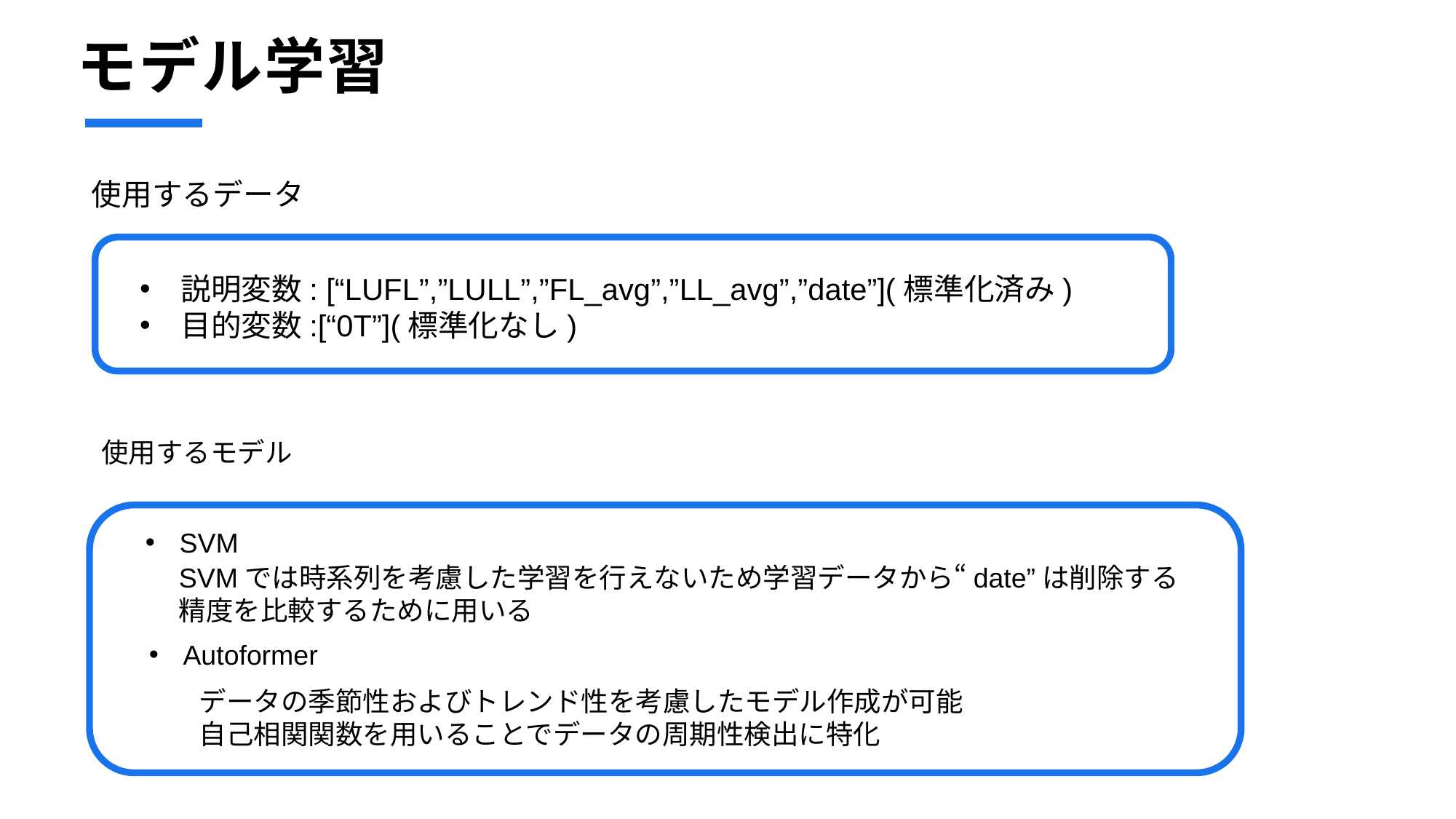

# モデル学習
使用するデータ

説明変数: [“LUFL”,”LULL”,”FL_avg”,”LL_avg”,”date”](標準化済み)
目的変数:[“0T”](標準化なし)
使用するモデル

SVM
SVMでは時系列を考慮した学習を行えないため学習データから“date”は削除する
精度を比較するために用いる
Autoformer
データの季節性およびトレンド性を考慮したモデル作成が可能
自己相関関数を用いることでデータの周期性検出に特化